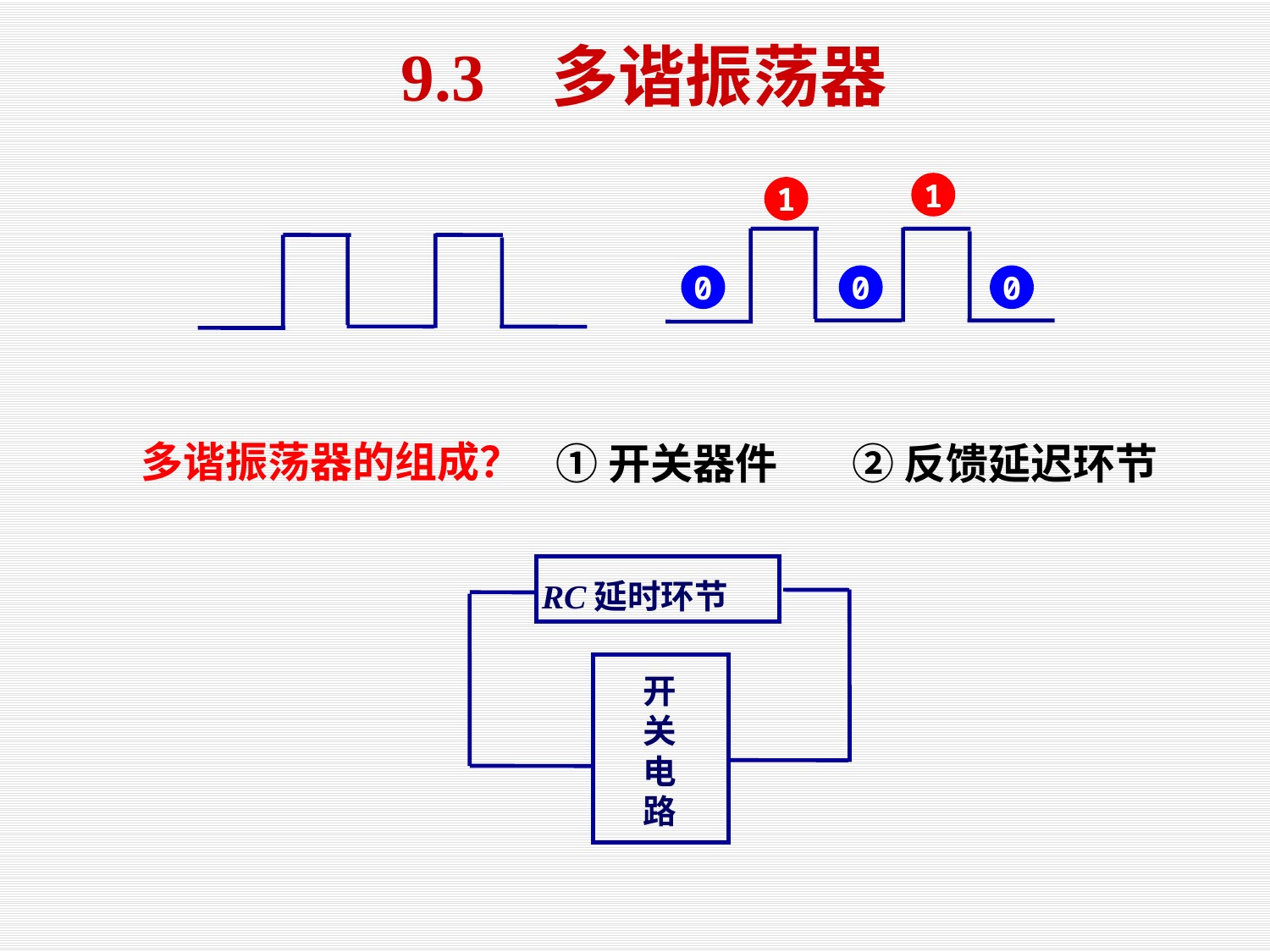

9.3   多谐振荡器
1
1

0
0
0
多谐振荡器的组成？
①开关器件
②反馈延迟环节
 RC延时环节

 开关电路